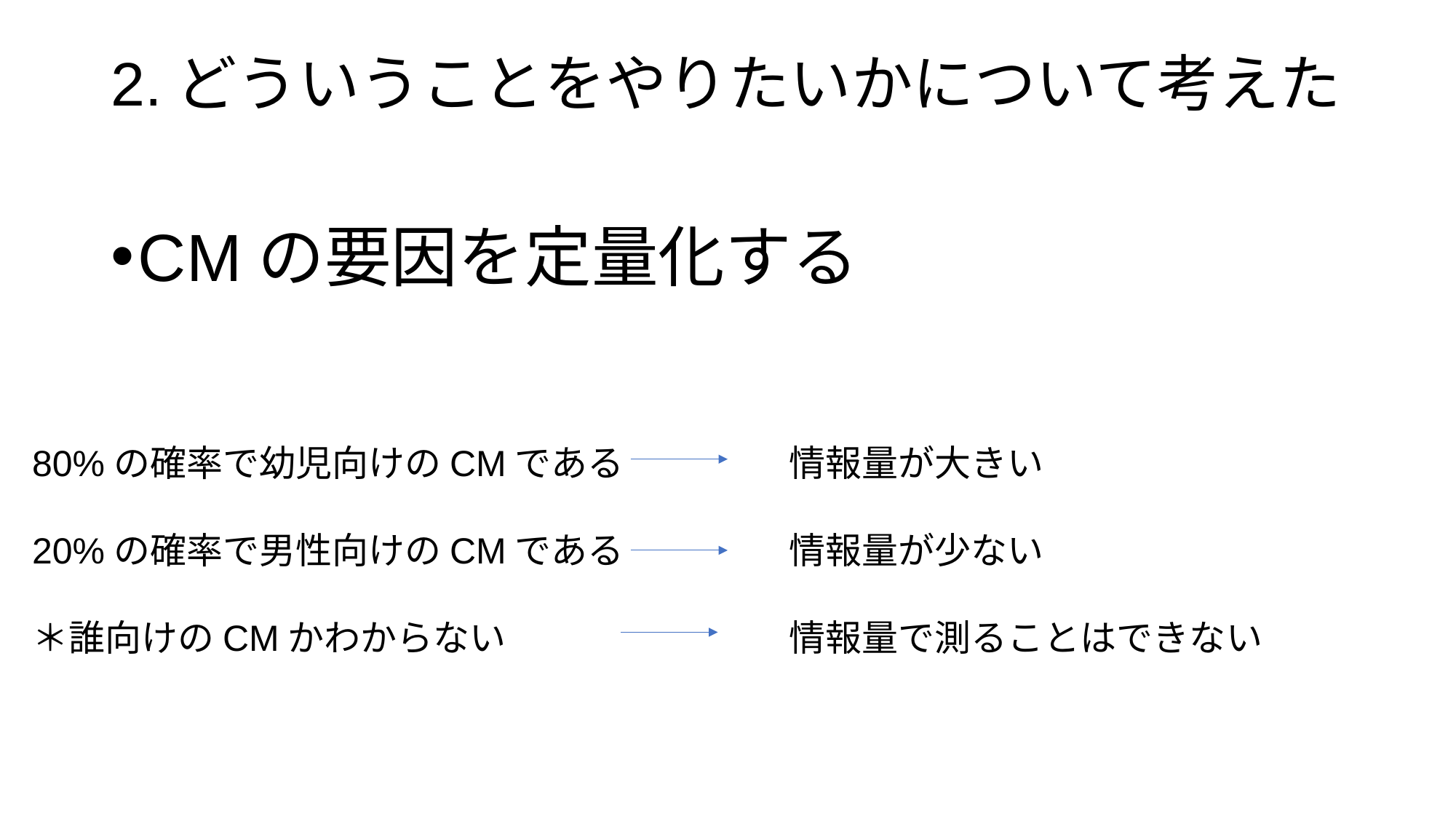

# 2.どういうことをやりたいかについて考えた
CMの要因を定量化する
80%の確率で幼児向けのCMである

20%の確率で男性向けのCMである

＊誰向けのCMかわからない
情報量が大きい

情報量が少ない

情報量で測ることはできない